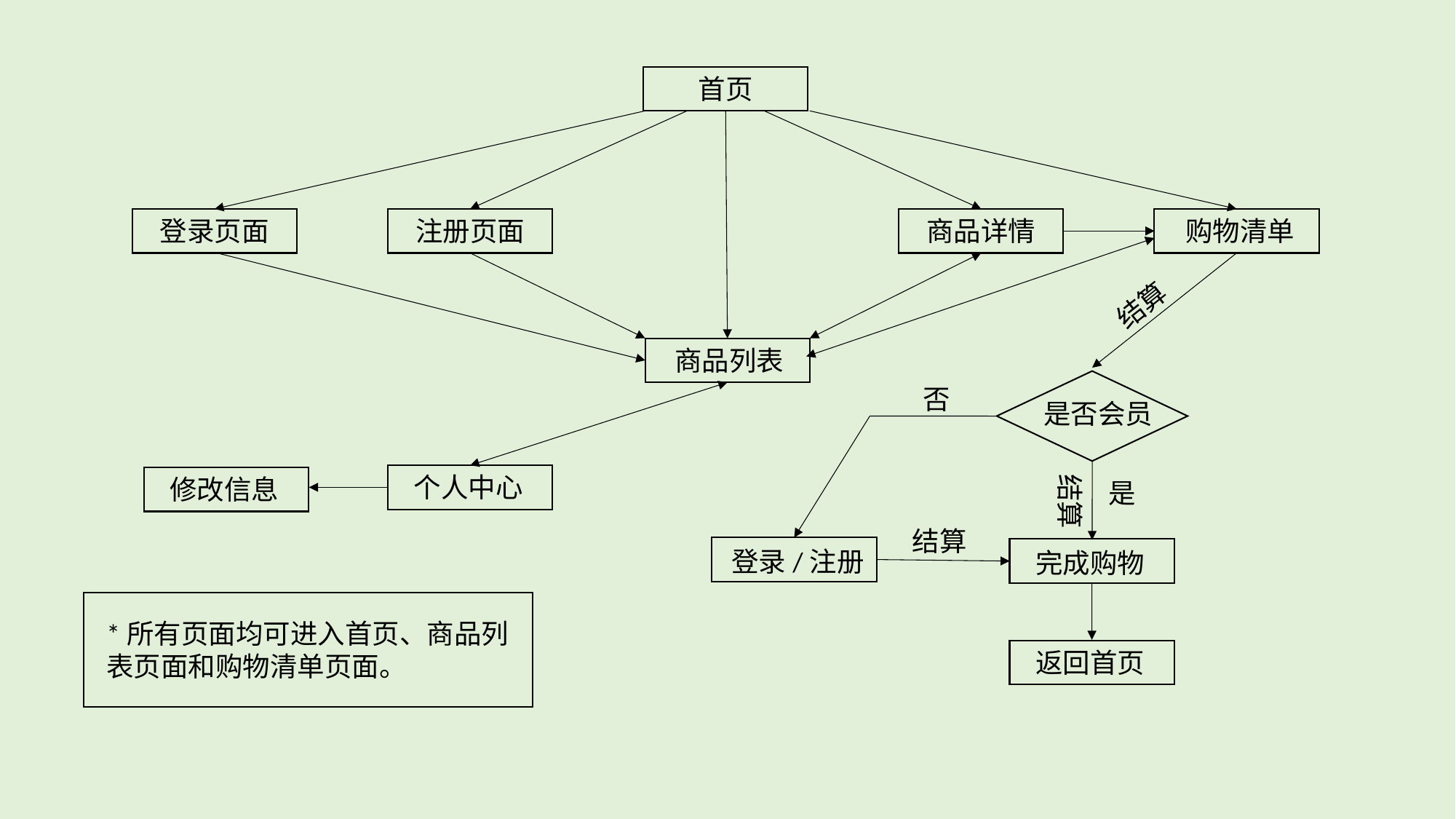

首页

登录页面

注册页面

商品详情

购物清单
结算

商品列表

否
是否会员
结算

个人中心

修改信息
是
结算

登录/注册

完成购物

*所有页面均可进入首页、商品列
表页面和购物清单页面。

返回首页